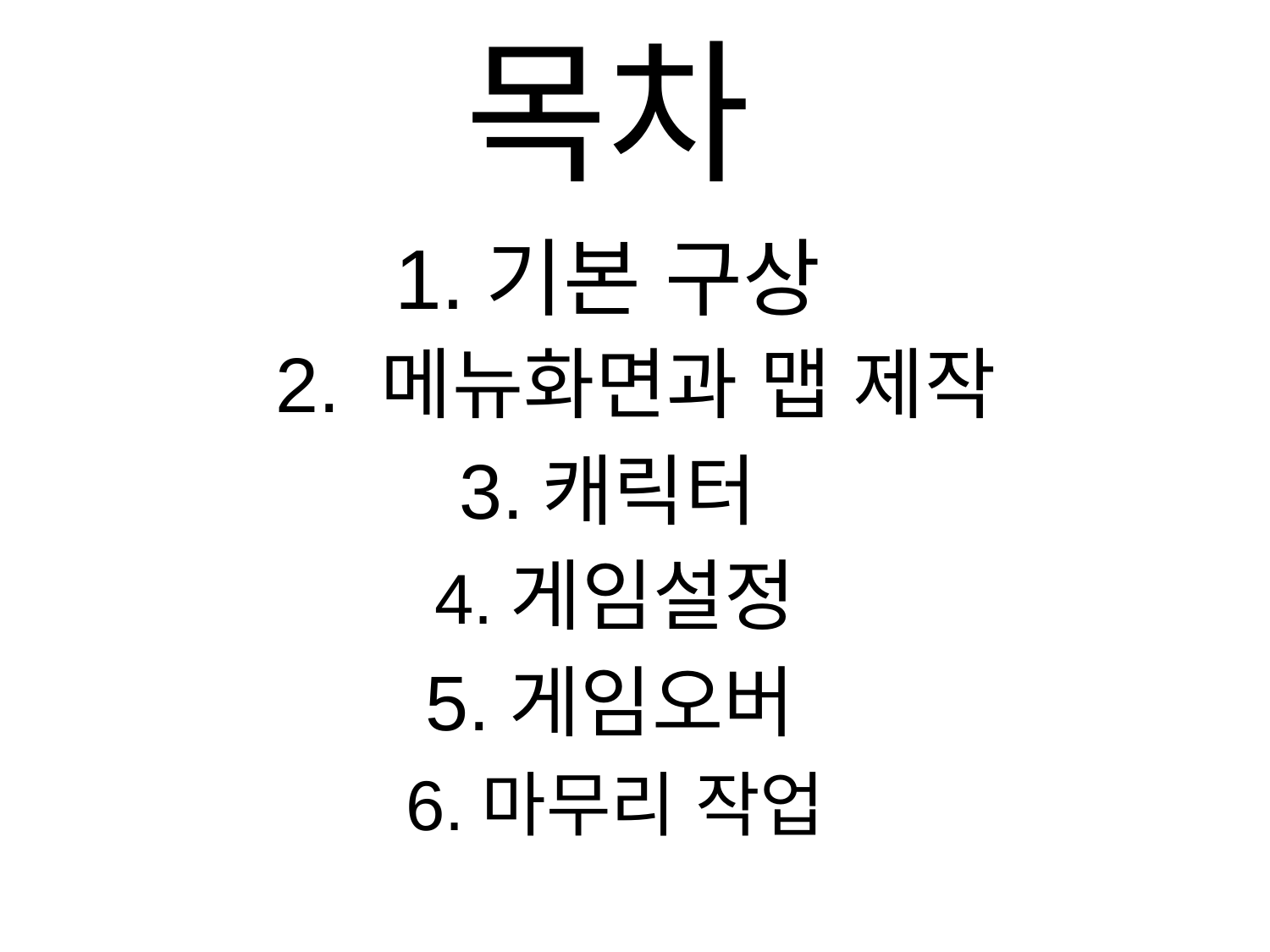

목차
1.기본 구상
2. 메뉴화면과 맵 제작
3.캐릭터
4.게임설정
5.게임오버
6.마무리 작업